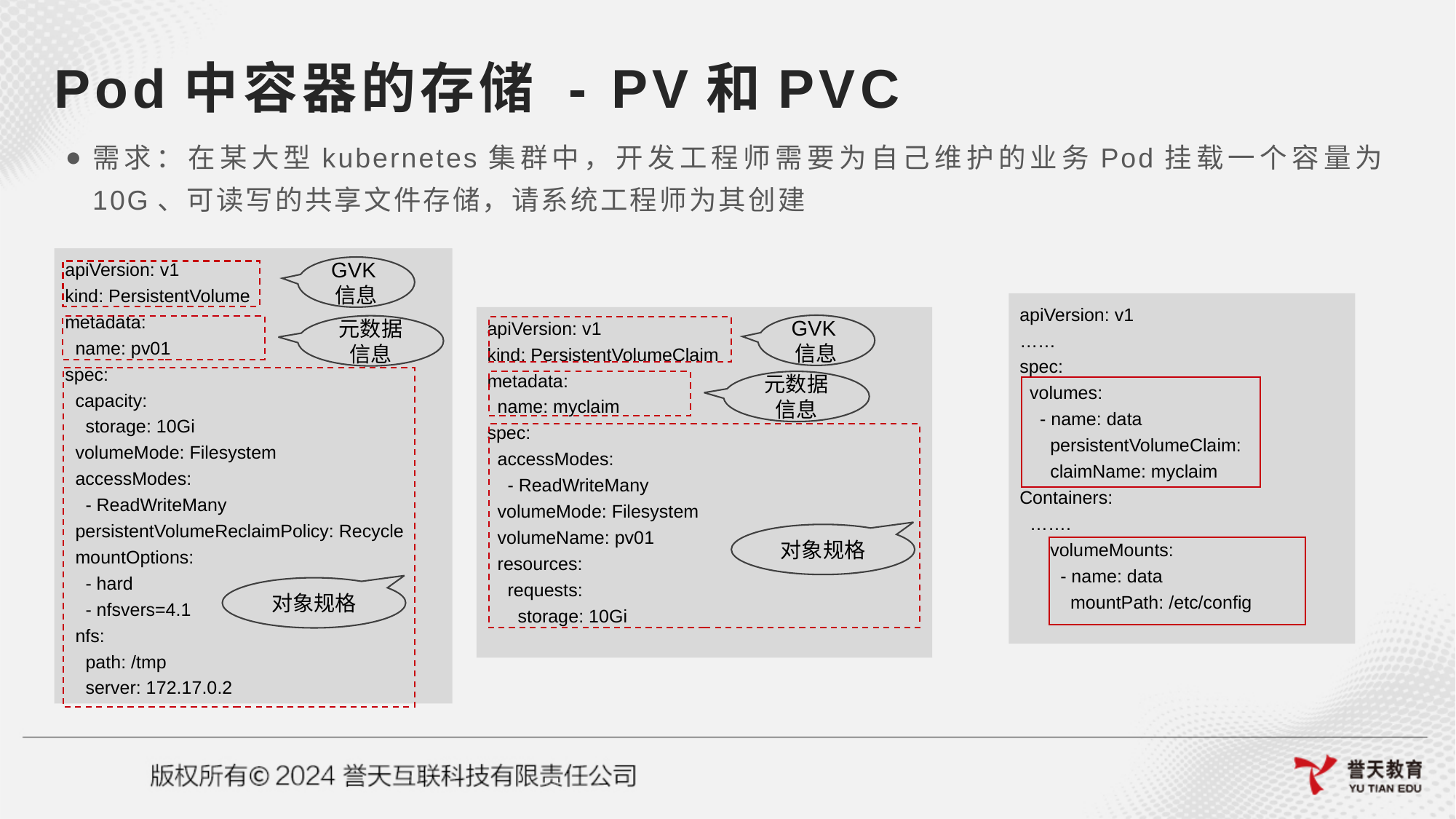

# Pod中容器的存储 - PV和PVC
需求：在某大型kubernetes集群中，开发工程师需要为自己维护的业务Pod挂载一个容量为10G、可读写的共享文件存储，请系统工程师为其创建
apiVersion: v1
kind: PersistentVolume
metadata:
  name: pv01
spec:
  capacity:
    storage: 10Gi
  volumeMode: Filesystem
  accessModes:
    - ReadWriteMany
  persistentVolumeReclaimPolicy: Recycle
  mountOptions:
    - hard
    - nfsvers=4.1
  nfs:
    path: /tmp
    server: 172.17.0.2
GVK信息

apiVersion: v1
……
spec:
  volumes:
    - name: data
      persistentVolumeClaim:
      claimName: myclaim
Containers:
  …….
      volumeMounts:
        - name: data
          mountPath: /etc/config

apiVersion: v1
kind: PersistentVolumeClaim
metadata:
  name: myclaim
spec:
  accessModes:
    - ReadWriteMany
  volumeMode: Filesystem
  volumeName: pv01
  resources:
    requests:
      storage: 10Gi

GVK信息
元数据信息

元数据信息

对象规格

对象规格